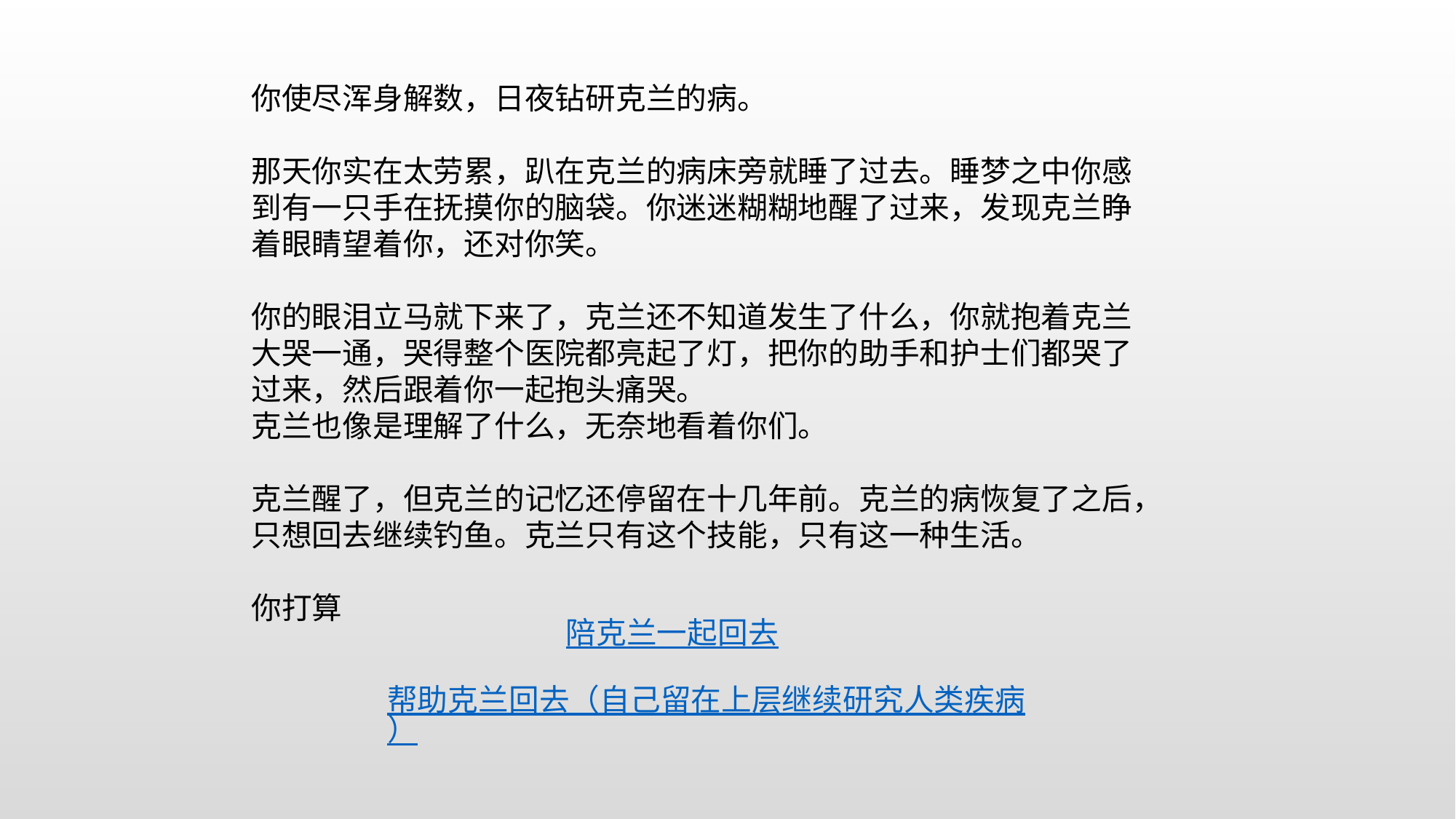

你使尽浑身解数，日夜钻研克兰的病。

那天你实在太劳累，趴在克兰的病床旁就睡了过去。睡梦之中你感到有一只手在抚摸你的脑袋。你迷迷糊糊地醒了过来，发现克兰睁着眼睛望着你，还对你笑。

你的眼泪立马就下来了，克兰还不知道发生了什么，你就抱着克兰大哭一通，哭得整个医院都亮起了灯，把你的助手和护士们都哭了过来，然后跟着你一起抱头痛哭。
克兰也像是理解了什么，无奈地看着你们。

克兰醒了，但克兰的记忆还停留在十几年前。克兰的病恢复了之后，只想回去继续钓鱼。克兰只有这个技能，只有这一种生活。

你打算
陪克兰一起回去
帮助克兰回去（自己留在上层继续研究人类疾病）